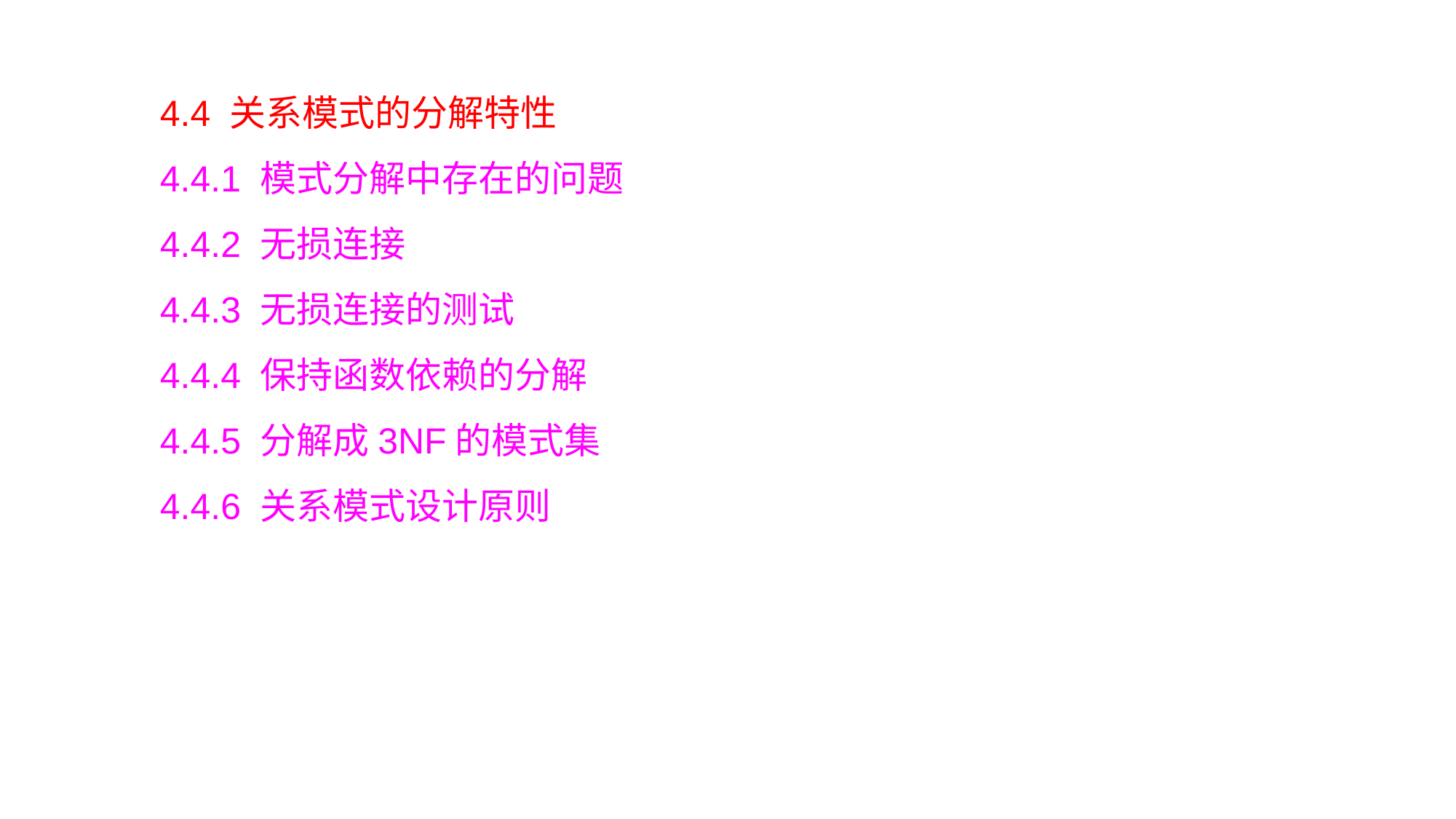

4.4 关系模式的分解特性
4.4.1 模式分解中存在的问题
4.4.2 无损连接
4.4.3 无损连接的测试
4.4.4 保持函数依赖的分解
4.4.5 分解成3NF的模式集
4.4.6 关系模式设计原则